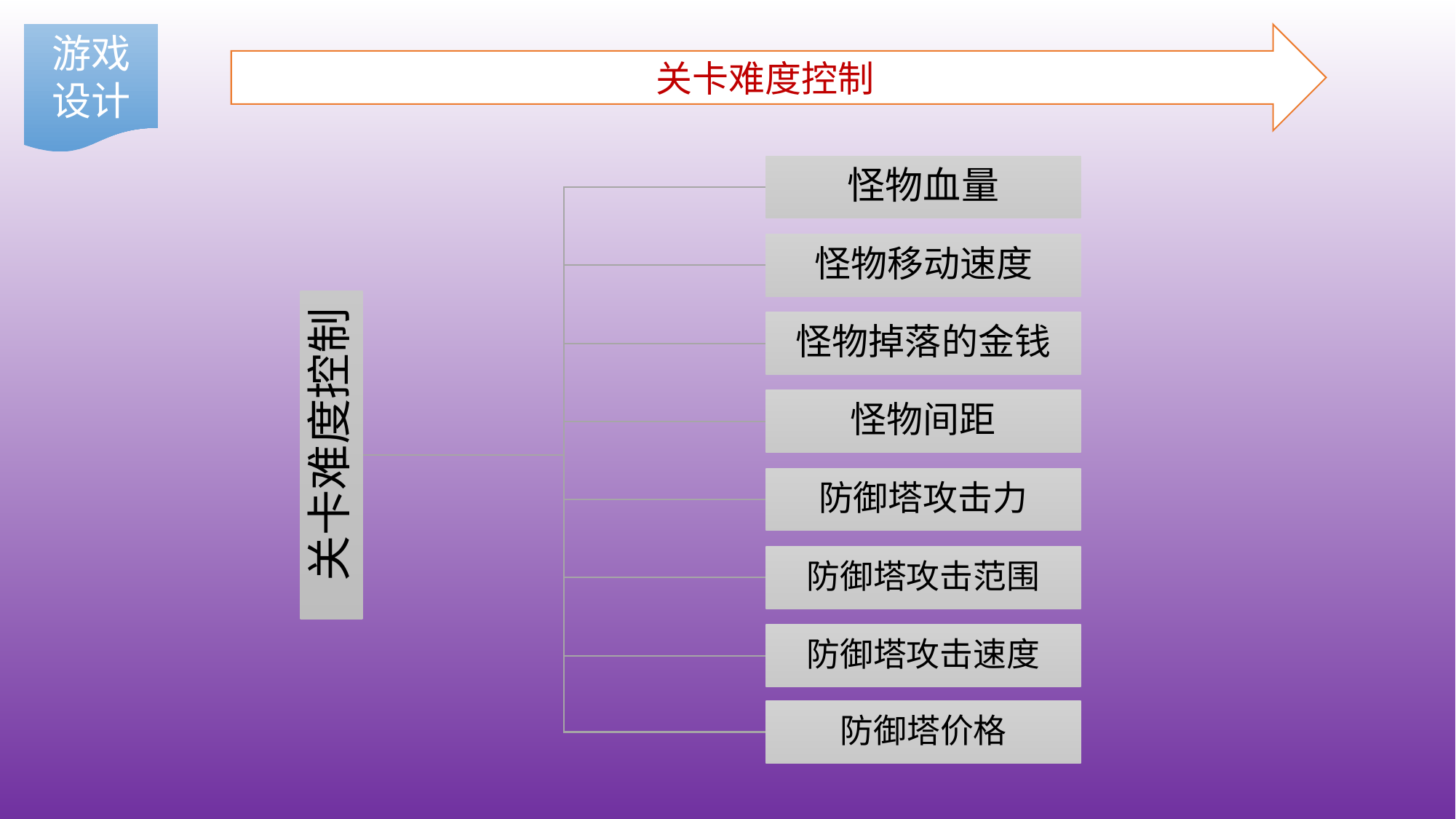

游戏设计
关卡难度控制

 关卡难度控制
怪物血量
怪物移动速度
怪物掉落的金钱
怪物间距
防御塔攻击力
防御塔攻击范围
防御塔攻击速度
防御塔价格